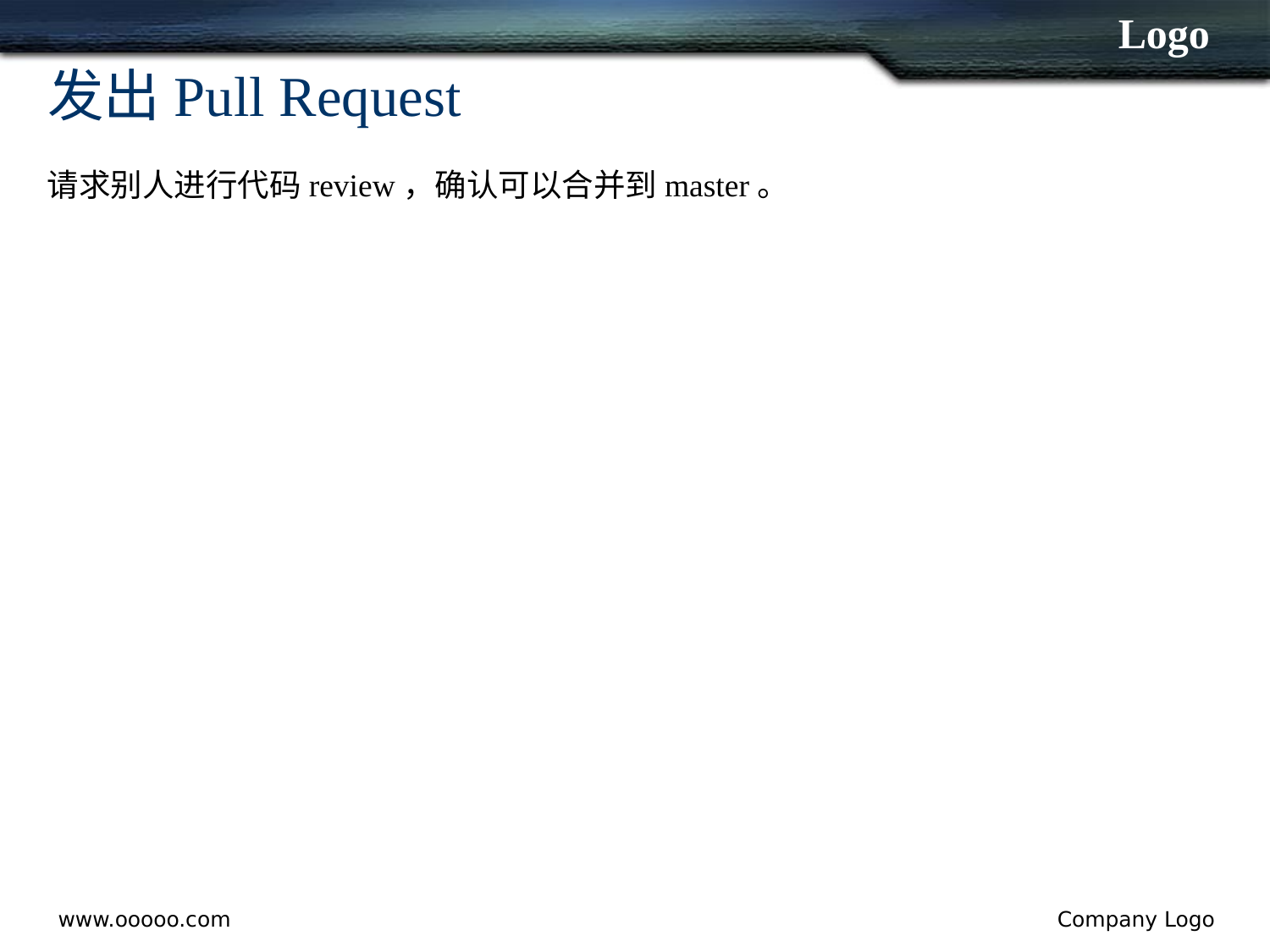

# 发出Pull Request
请求别人进行代码review，确认可以合并到master。
www.ooooo.com
Company Logo